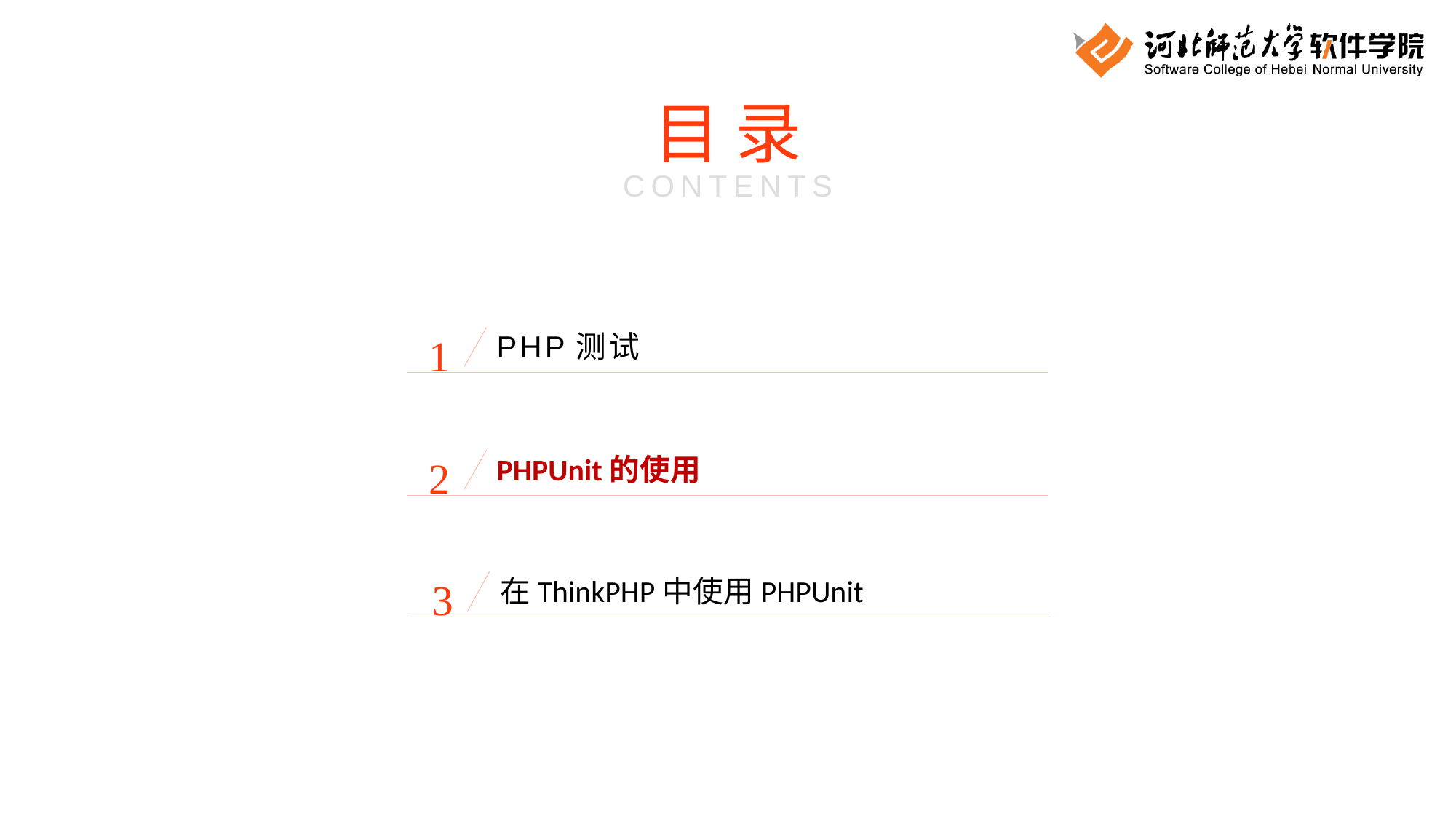

目 录
CONTENTS
1
PHP测试
2
PHPUnit的使用
3
在ThinkPHP中使用PHPUnit